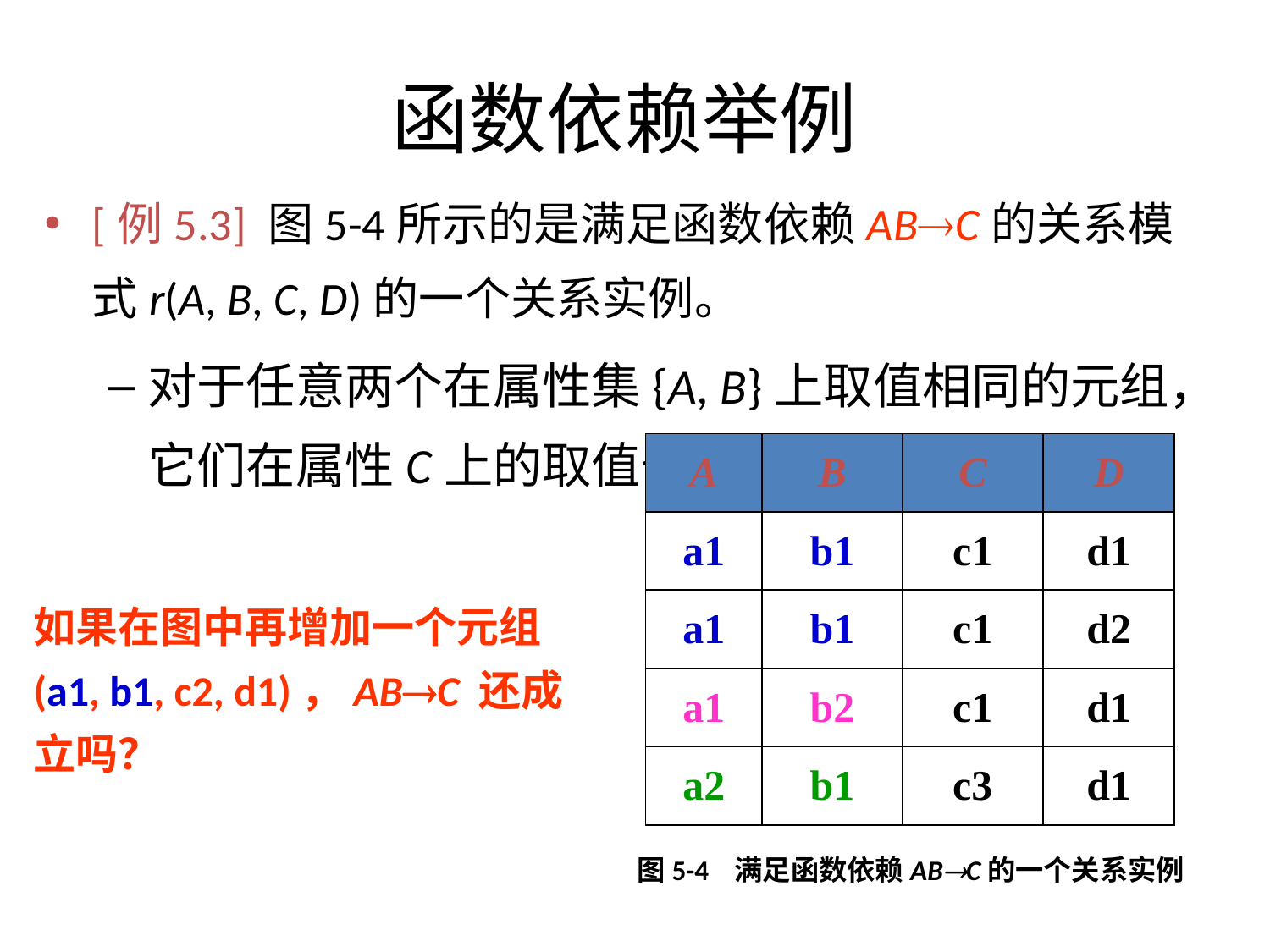

# 函数依赖举例
[例5.3] 图5-4所示的是满足函数依赖AB→C的关系模式r(A, B, C, D)的一个关系实例。
对于任意两个在属性集{A, B}上取值相同的元组，它们在属性C上的取值也相同。
| A | B | C | D |
| --- | --- | --- | --- |
| a1 | b1 | c1 | d1 |
| a1 | b1 | c1 | d2 |
| a1 | b2 | c1 | d1 |
| a2 | b1 | c3 | d1 |
如果在图中再增加一个元组(a1, b1, c2, d1)，AB→C 还成立吗？
图5-4   满足函数依赖AB→C的一个关系实例